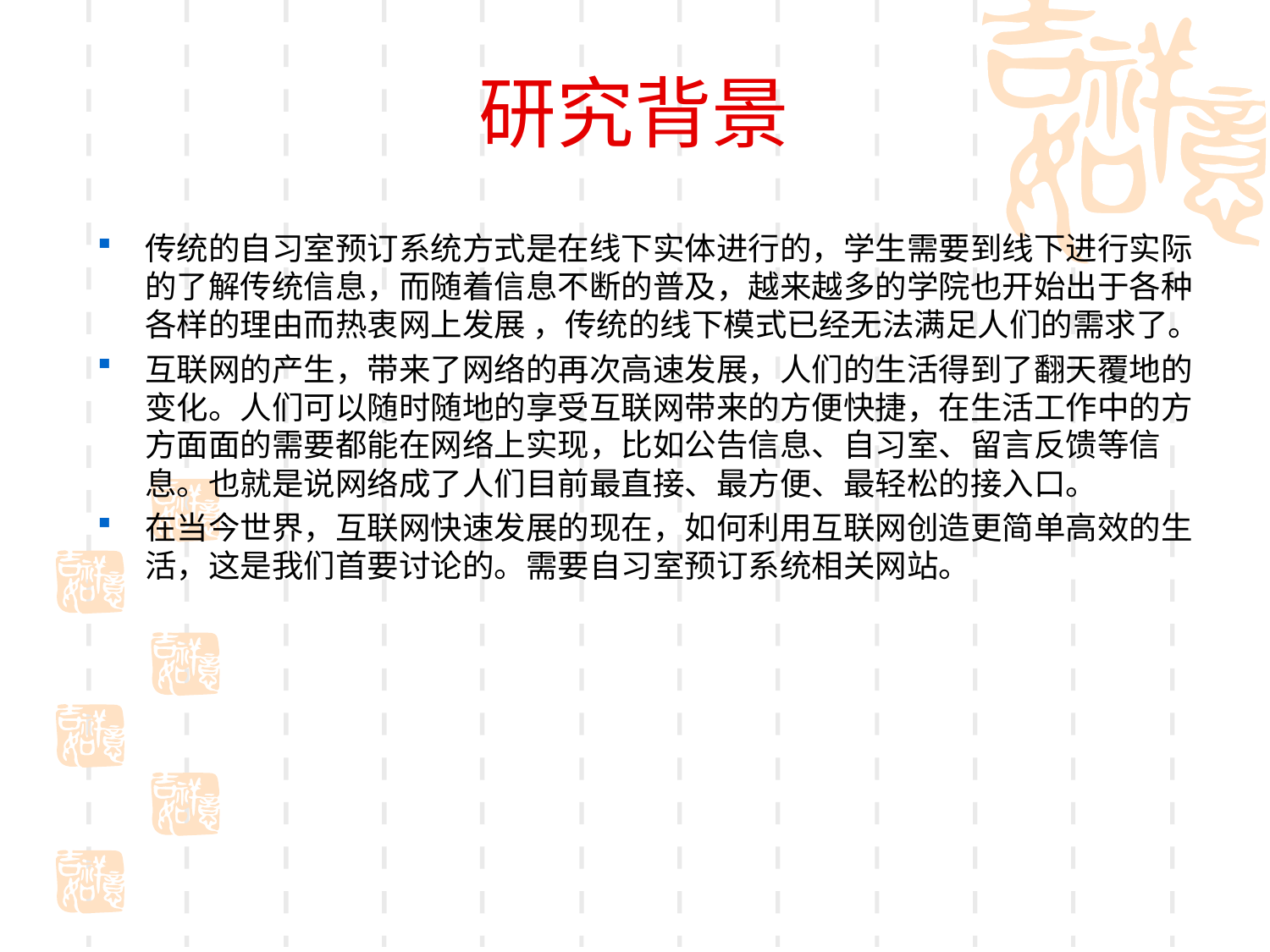

# 研究背景
传统的自习室预订系统方式是在线下实体进行的，学生需要到线下进行实际的了解传统信息，而随着信息不断的普及，越来越多的学院也开始出于各种各样的理由而热衷网上发展 ，传统的线下模式已经无法满足人们的需求了。
互联网的产生，带来了网络的再次高速发展，人们的生活得到了翻天覆地的变化。人们可以随时随地的享受互联网带来的方便快捷，在生活工作中的方方面面的需要都能在网络上实现，比如公告信息、自习室、留言反馈等信息。也就是说网络成了人们目前最直接、最方便、最轻松的接入口。
在当今世界，互联网快速发展的现在，如何利用互联网创造更简单高效的生活，这是我们首要讨论的。需要自习室预订系统相关网站。